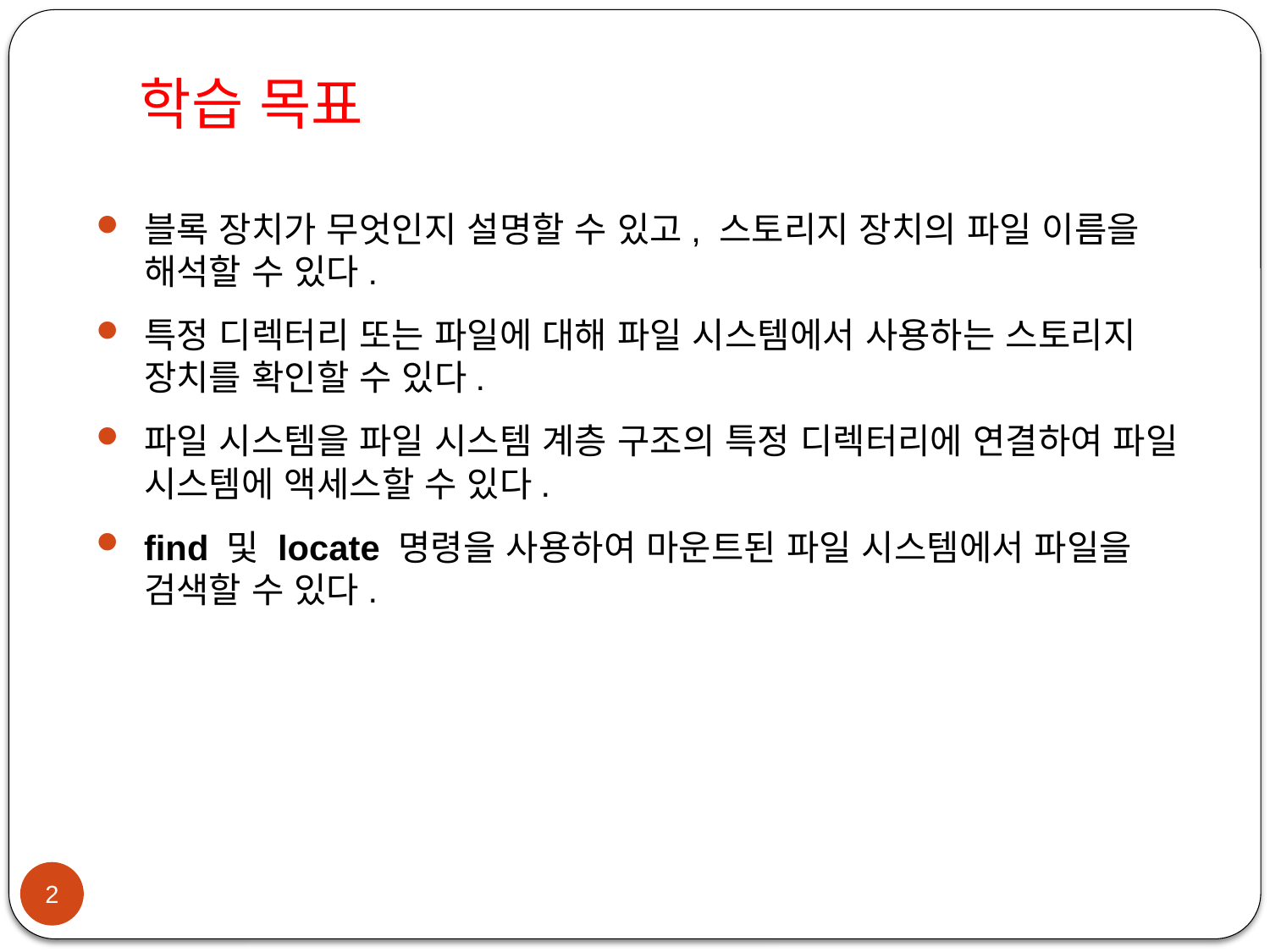

학습 목표
블록 장치가 무엇인지 설명할 수 있고, 스토리지 장치의 파일 이름을 해석할 수 있다.
특정 디렉터리 또는 파일에 대해 파일 시스템에서 사용하는 스토리지 장치를 확인할 수 있다.
파일 시스템을 파일 시스템 계층 구조의 특정 디렉터리에 연결하여 파일 시스템에 액세스할 수 있다.
find 및 locate 명령을 사용하여 마운트된 파일 시스템에서 파일을 검색할 수 있다.
2